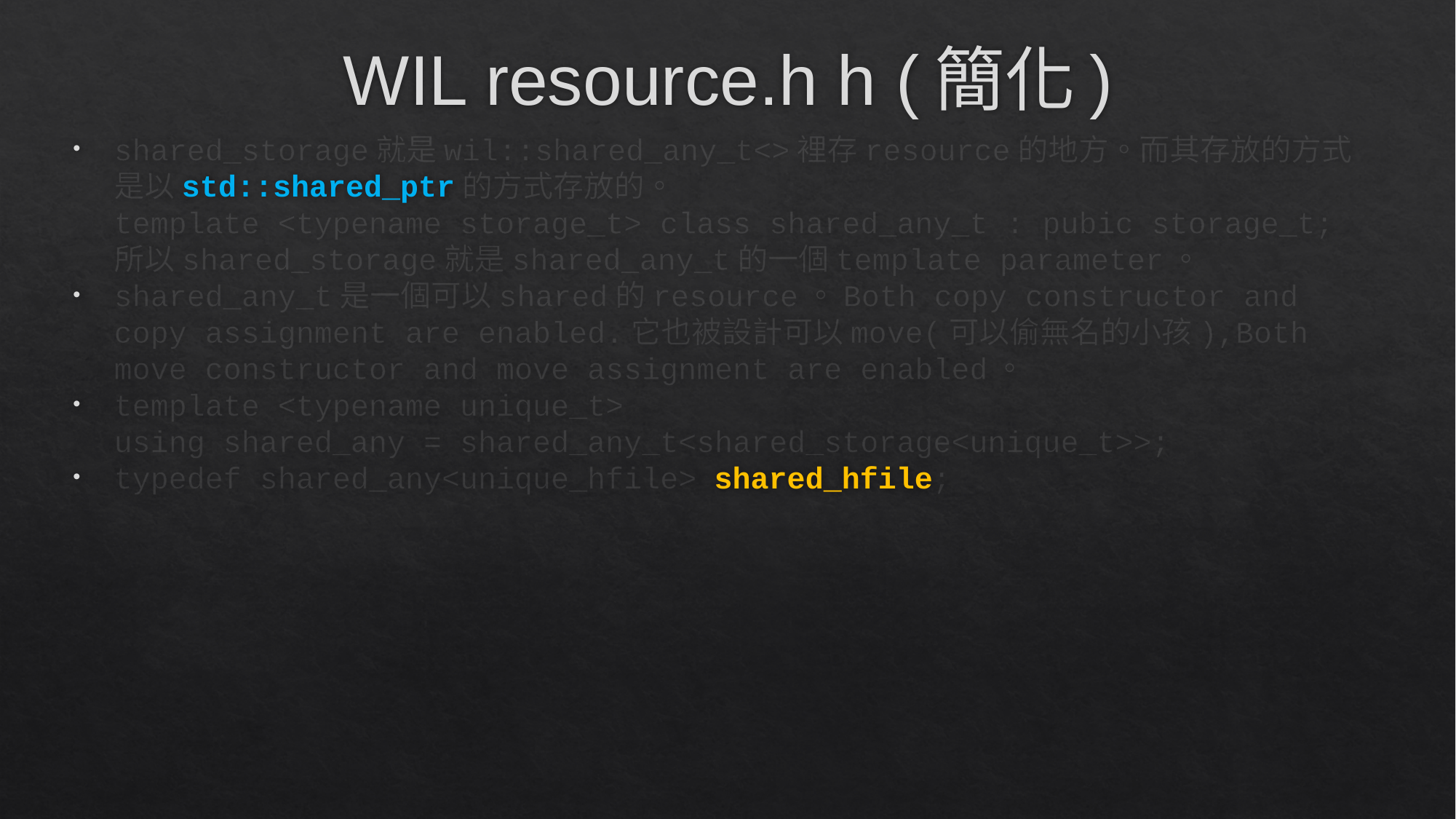

# WIL resource.h h (簡化)
shared_storage就是wil::shared_any_t<>裡存resource的地方。而其存放的方式是以std::shared_ptr的方式存放的。
template <typename storage_t> class shared_any_t : pubic storage_t;
所以shared_storage就是shared_any_t的一個template parameter。
shared_any_t是一個可以shared的resource。Both copy constructor and copy assignment are enabled.它也被設計可以move(可以偷無名的小孩),Both move constructor and move assignment are enabled。
template <typename unique_t>
using shared_any = shared_any_t<shared_storage<unique_t>>;
typedef shared_any<unique_hfile> shared_hfile;